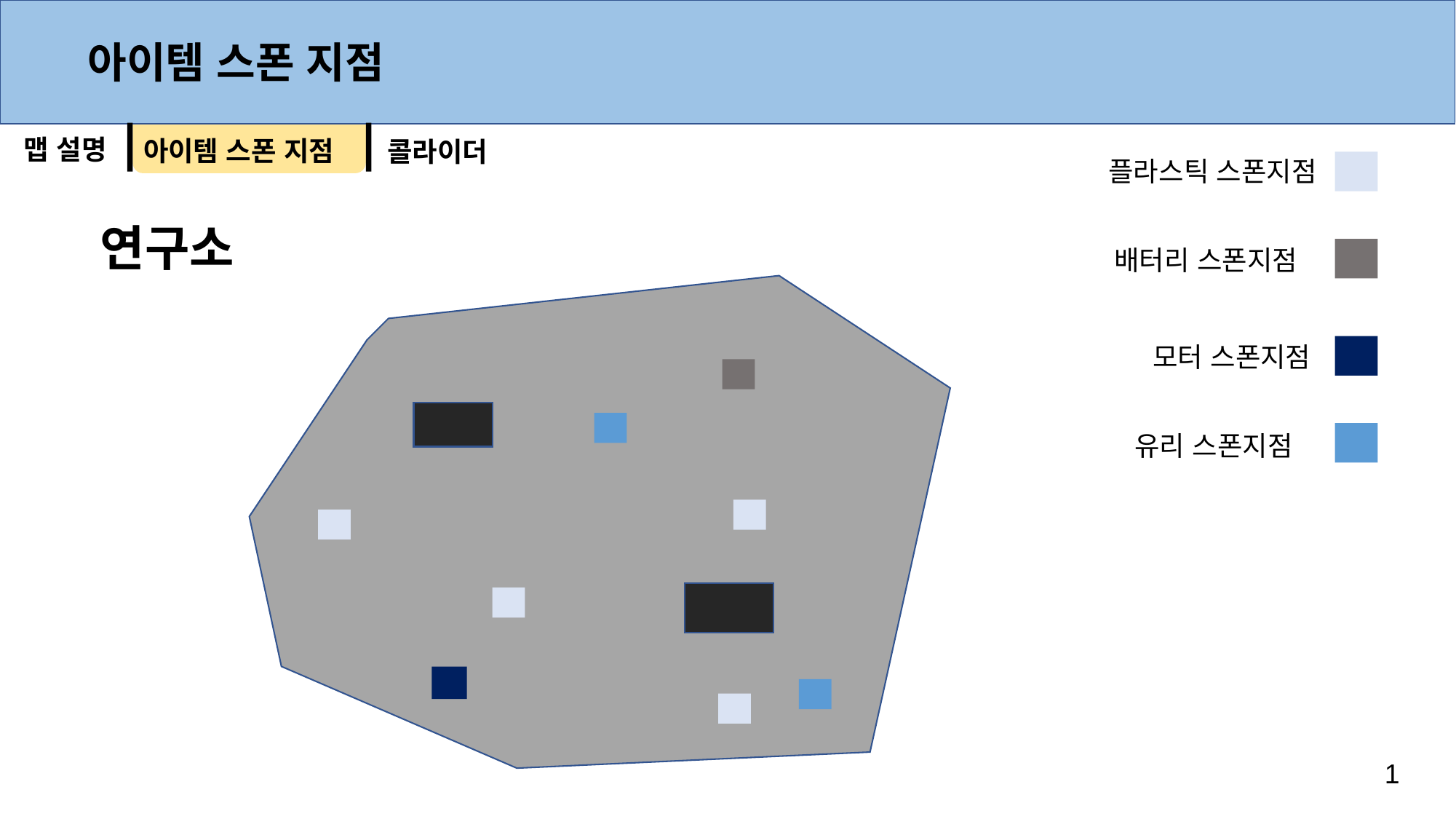

아이템 스폰 지점

맵 설명
아이템 스폰 지점
콜라이더
플라스틱 스폰지점

연구소
배터리 스폰지점

모터 스폰지점

유리 스폰지점

1